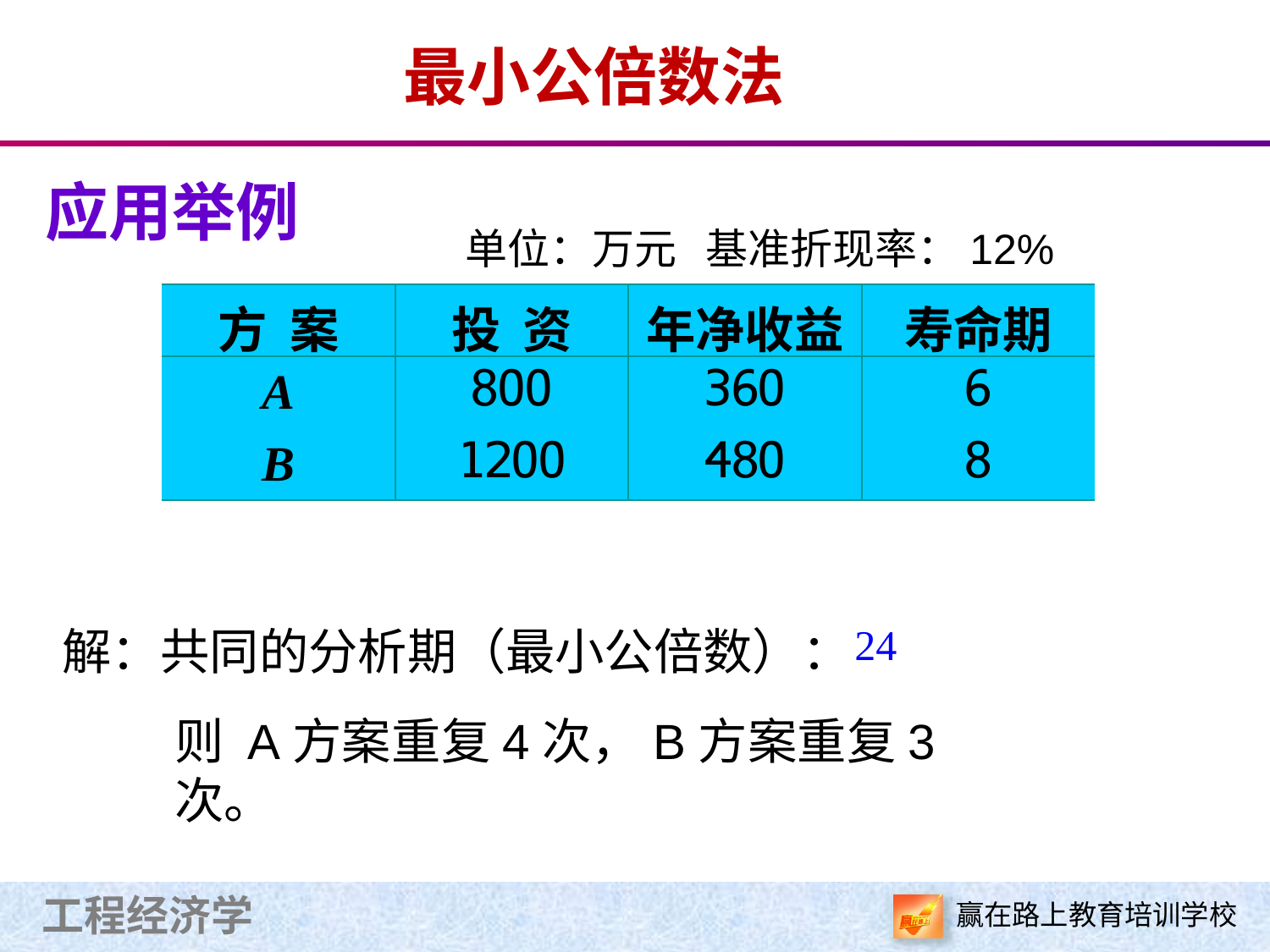

最小公倍数法
应用举例
单位：万元   基准折现率：12%
| 方 案 | 投 资 | 年净收益 | 寿命期 |
| --- | --- | --- | --- |
| A | 800 | 360 | 6 |
| B | 1200 | 480 | 8 |
解：共同的分析期（最小公倍数）：
24
则 A方案重复4次，B方案重复3次。